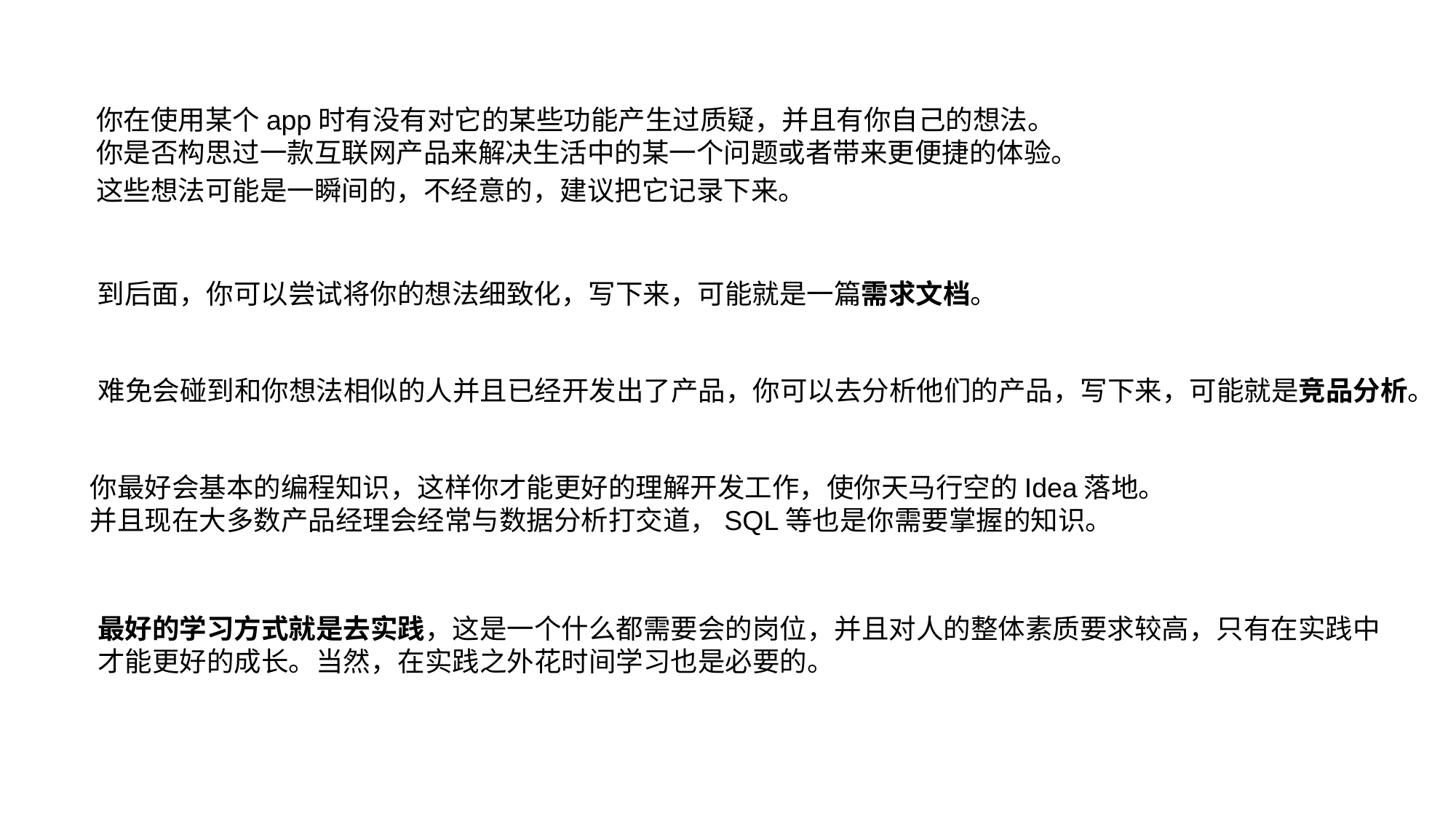

你在使用某个app时有没有对它的某些功能产生过质疑，并且有你自己的想法。
你是否构思过一款互联网产品来解决生活中的某一个问题或者带来更便捷的体验。
这些想法可能是一瞬间的，不经意的，建议把它记录下来。
到后面，你可以尝试将你的想法细致化，写下来，可能就是一篇需求文档。
难免会碰到和你想法相似的人并且已经开发出了产品，你可以去分析他们的产品，写下来，可能就是竞品分析。
你最好会基本的编程知识，这样你才能更好的理解开发工作，使你天马行空的Idea落地。
并且现在大多数产品经理会经常与数据分析打交道，SQL等也是你需要掌握的知识。
最好的学习方式就是去实践，这是一个什么都需要会的岗位，并且对人的整体素质要求较高，只有在实践中
才能更好的成长。当然，在实践之外花时间学习也是必要的。